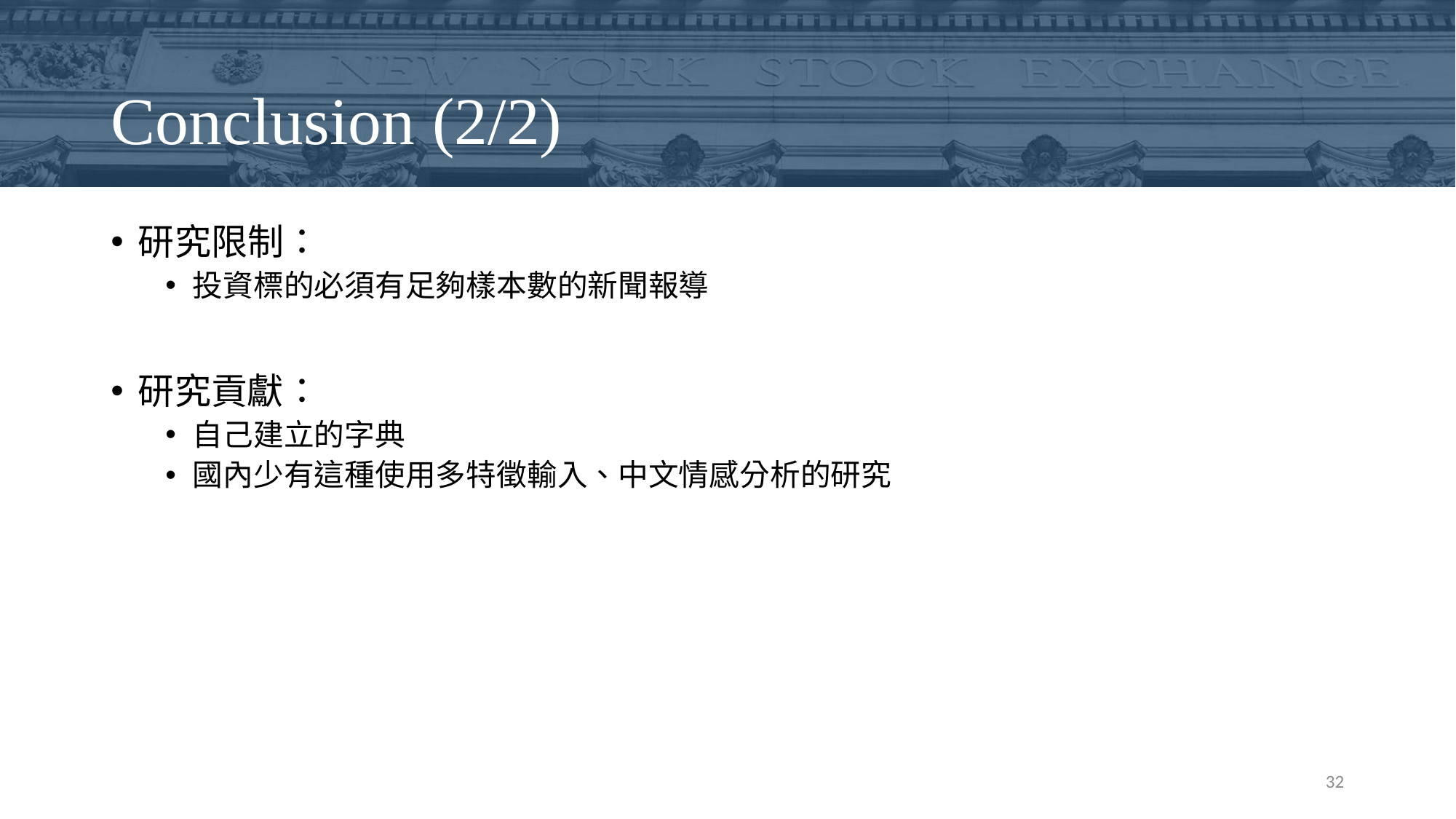

# Conclusion (2/2)
研究限制：
投資標的必須有足夠樣本數的新聞報導

研究貢獻：
自己建立的字典
國內少有這種使用多特徵輸入、中文情感分析的研究
32